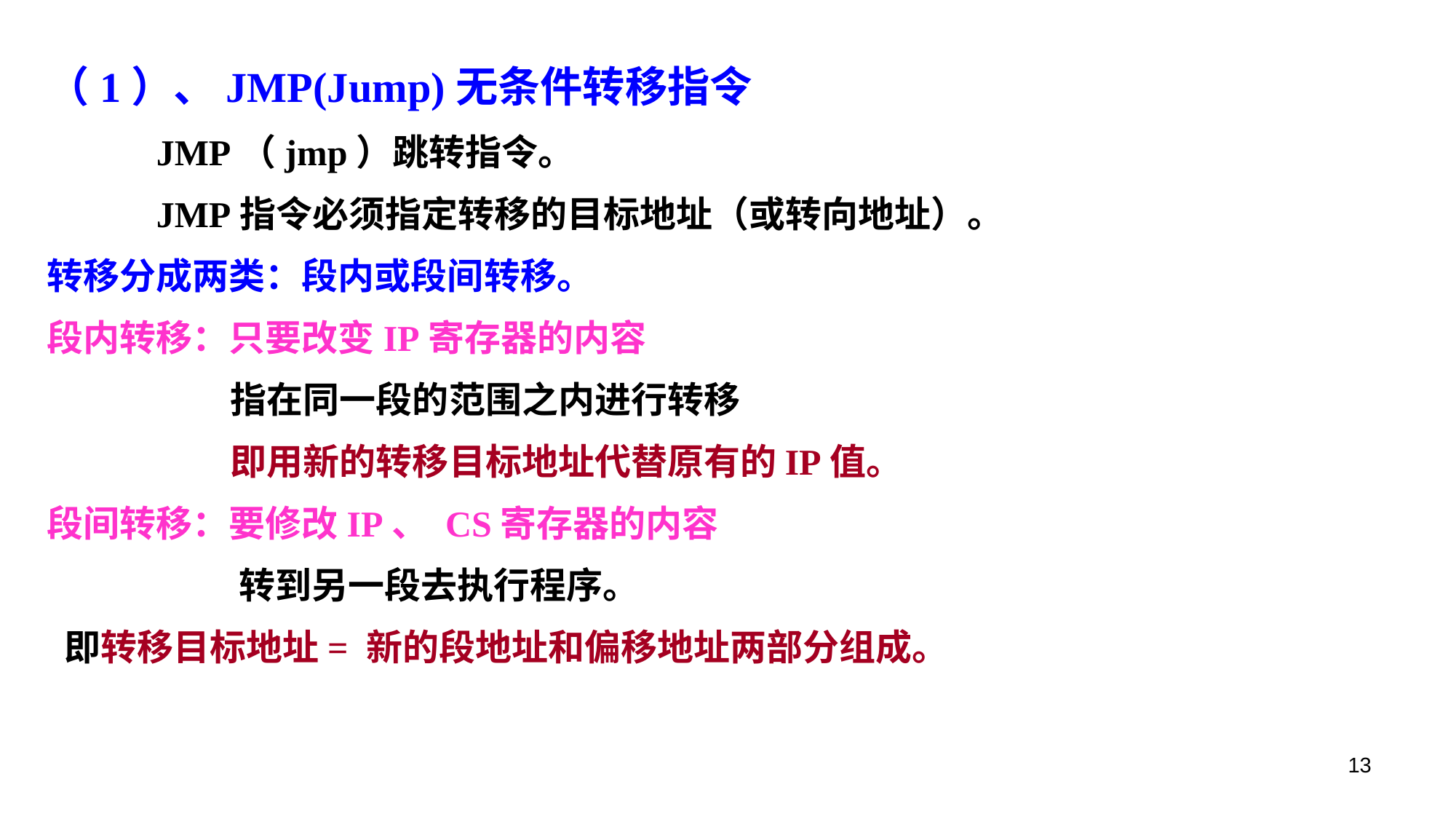

（1）、JMP(Jump)无条件转移指令
	JMP（jmp）跳转指令。
	JMP指令必须指定转移的目标地址（或转向地址）。
转移分成两类：段内或段间转移。
段内转移：只要改变IP寄存器的内容
	        指在同一段的范围之内进行转移
	        即用新的转移目标地址代替原有的IP值。
段间转移：要修改IP、 CS寄存器的内容
	         转到另一段去执行程序。
 即转移目标地址= 新的段地址和偏移地址两部分组成。
13